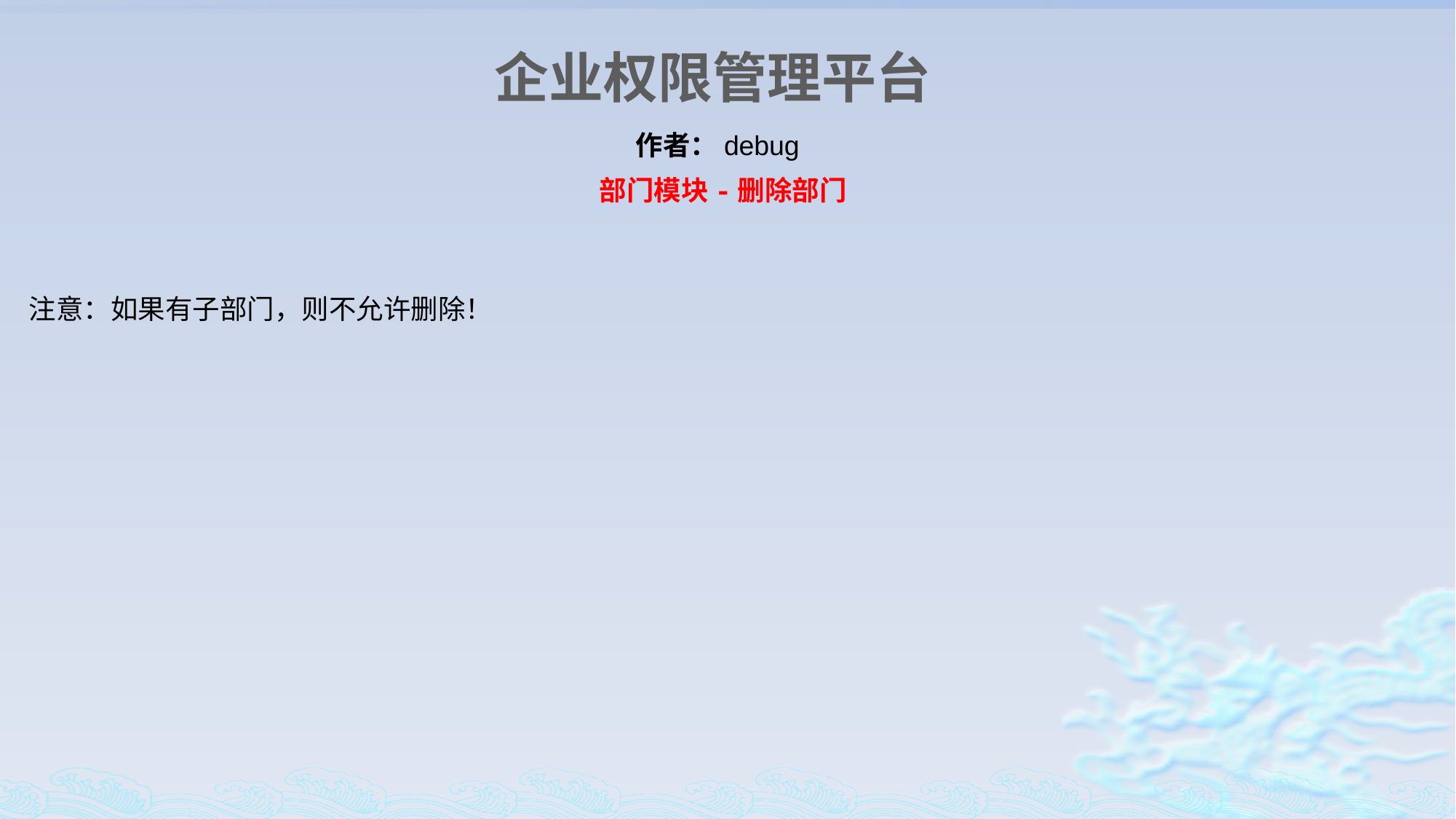

企业权限管理平台
作者：debug
部门模块-删除部门
注意：如果有子部门，则不允许删除！